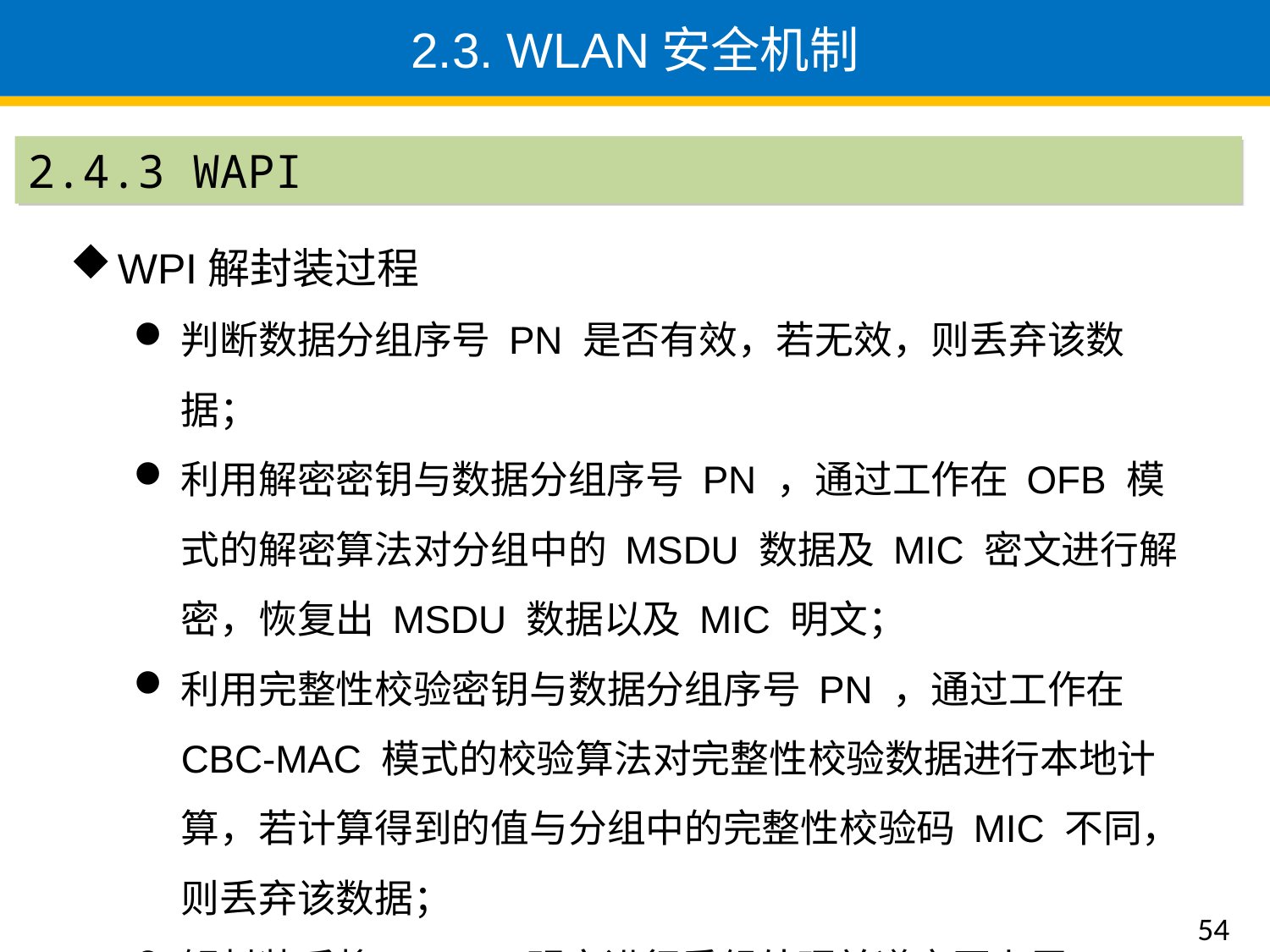

# 2.3. WLAN安全机制
2.4.3 WAPI
WPI解封装过程
判断数据分组序号 PN 是否有效，若无效，则丢弃该数据；
利用解密密钥与数据分组序号 PN ，通过工作在 OFB 模式的解密算法对分组中的 MSDU 数据及 MIC 密文进行解密，恢复出 MSDU 数据以及 MIC 明文；
利用完整性校验密钥与数据分组序号 PN ，通过工作在 CBC-MAC 模式的校验算法对完整性校验数据进行本地计算，若计算得到的值与分组中的完整性校验码 MIC 不同，则丢弃该数据；
解封装后将 MSDU 明文进行重组处理并递交至上层。
54